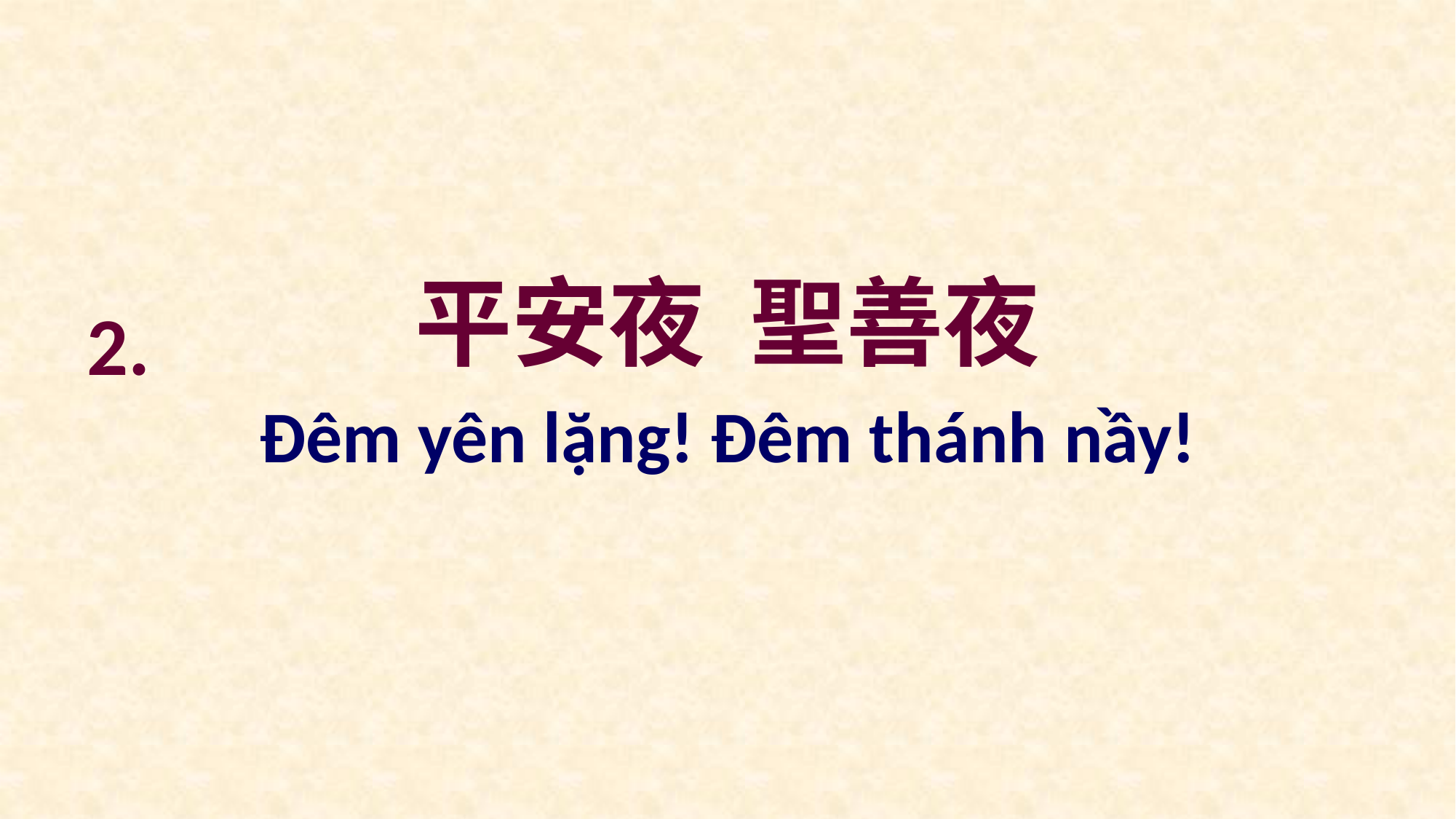

平安夜  聖善夜
2.
Đêm yên lặng! Đêm thánh nầy!